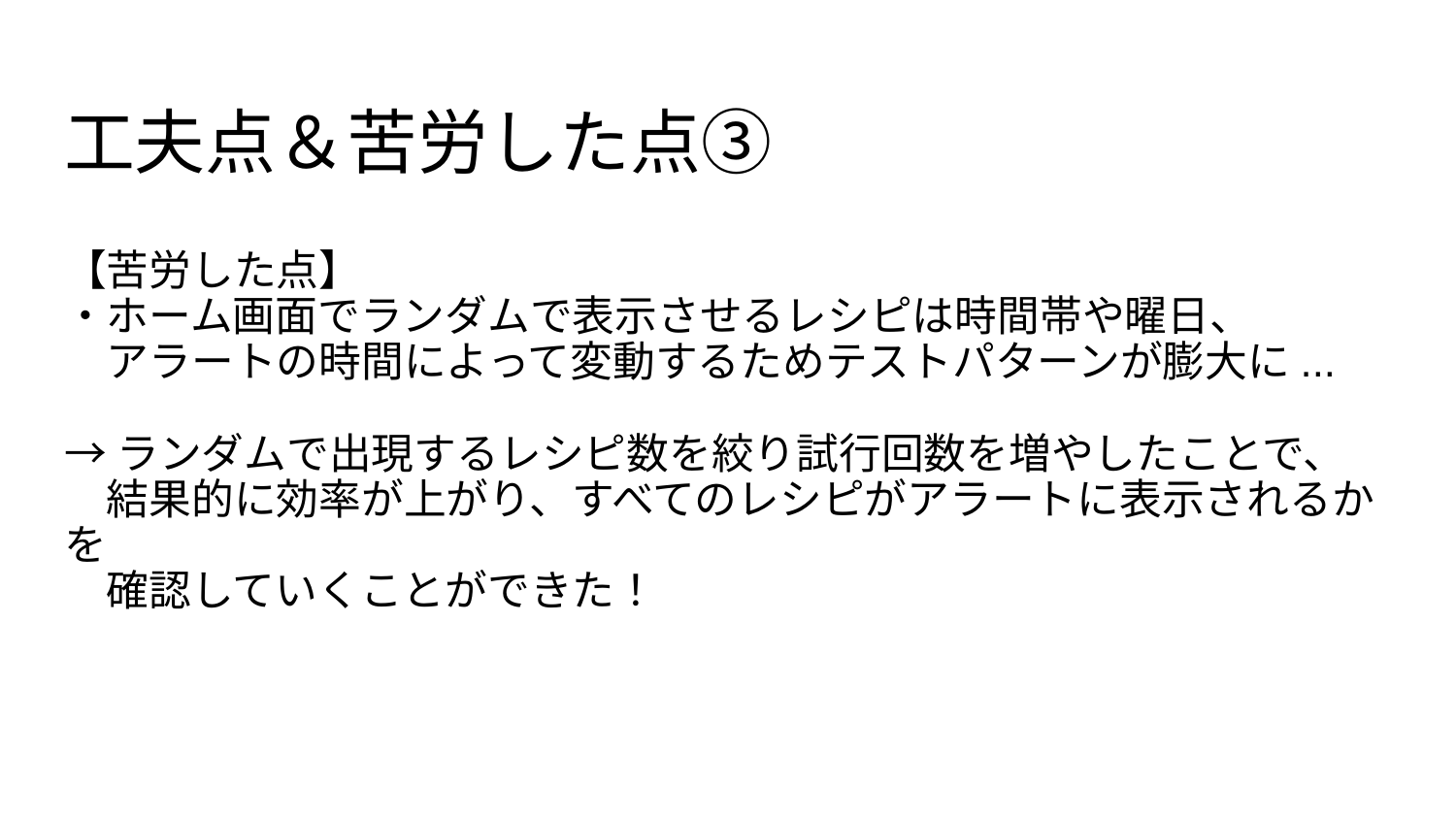

# 工夫点＆苦労した点③

【苦労した点】
・ホーム画面でランダムで表示させるレシピは時間帯や曜日、
　アラートの時間によって変動するためテストパターンが膨大に...

→ランダムで出現するレシピ数を絞り試行回数を増やしたことで、
　結果的に効率が上がり、すべてのレシピがアラートに表示されるかを
　確認していくことができた！